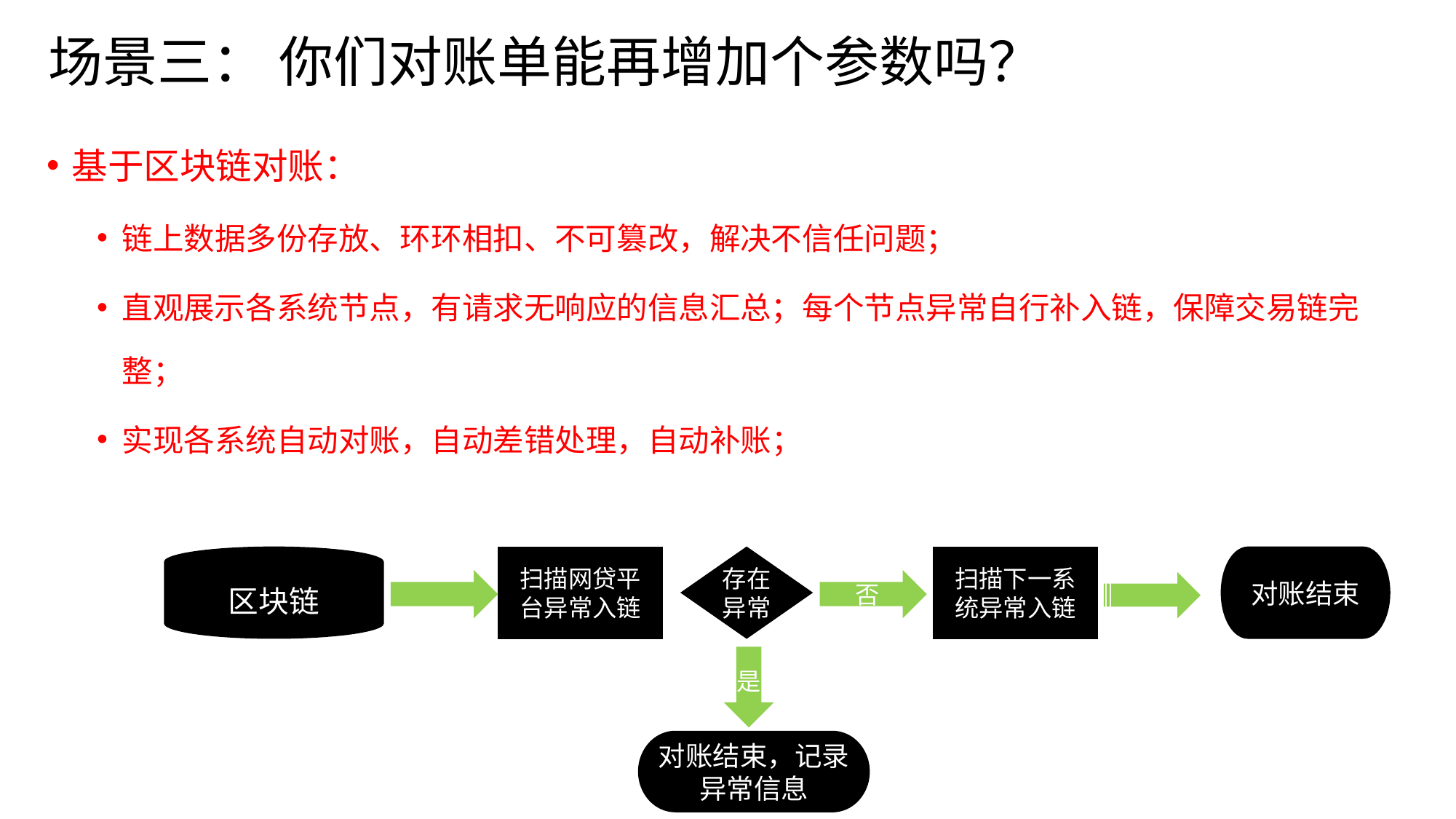

场景三： 你们对账单能再增加个参数吗？
基于区块链对账：
链上数据多份存放、环环相扣、不可篡改，解决不信任问题；
直观展示各系统节点，有请求无响应的信息汇总；每个节点异常自行补入链，保障交易链完整；
实现各系统自动对账，自动差错处理，自动补账；
区块链
扫描网贷平台异常入链
存在异常
对账结束
扫描下一系统异常入链

否

是
对账结束，记录异常信息